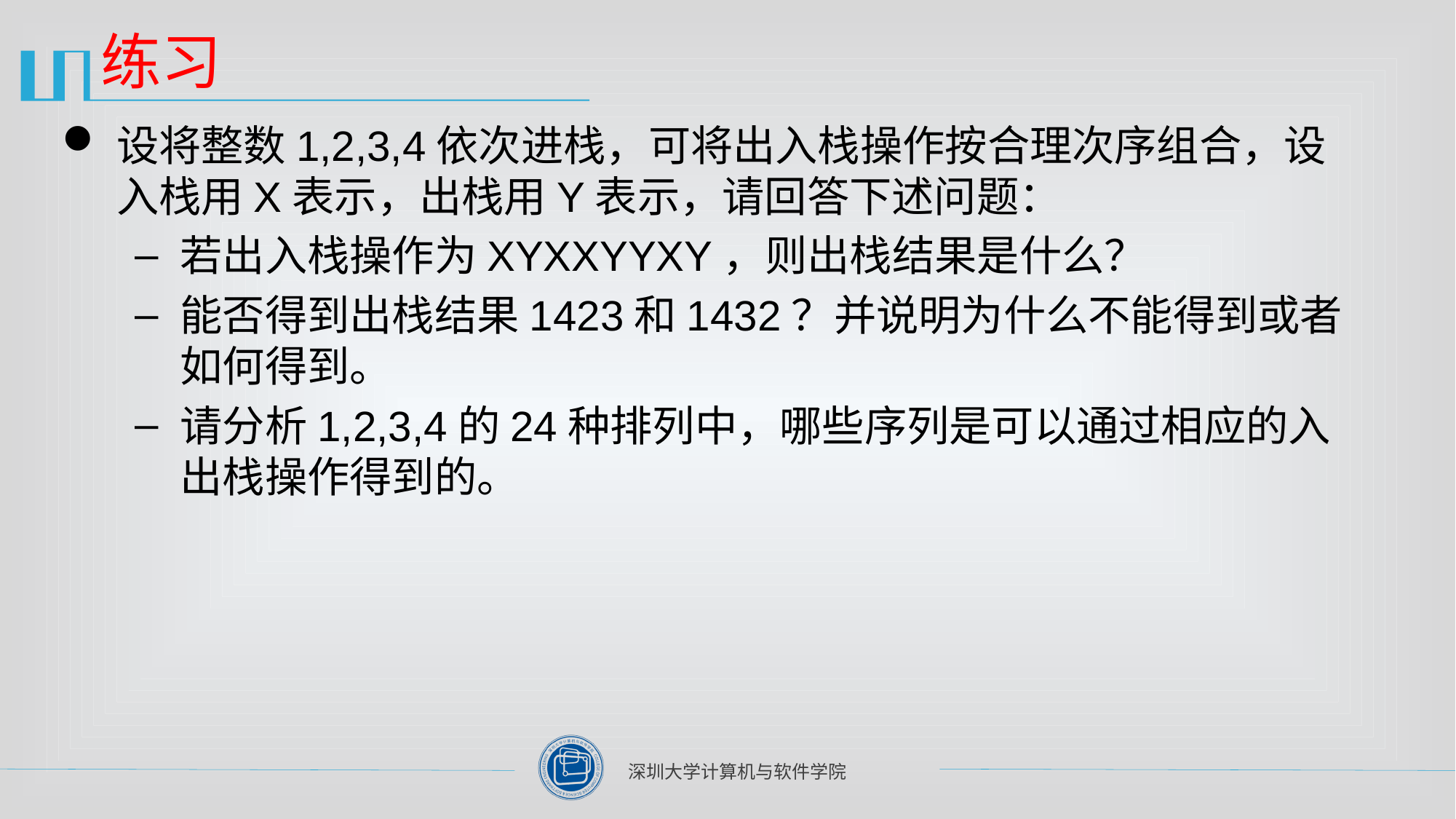

# 练习
设将整数1,2,3,4依次进栈，可将出入栈操作按合理次序组合，设入栈用X表示，出栈用Y表示，请回答下述问题：
若出入栈操作为XYXXYYXY，则出栈结果是什么？
能否得到出栈结果1423和1432？并说明为什么不能得到或者如何得到。
请分析1,2,3,4的24种排列中，哪些序列是可以通过相应的入出栈操作得到的。

34